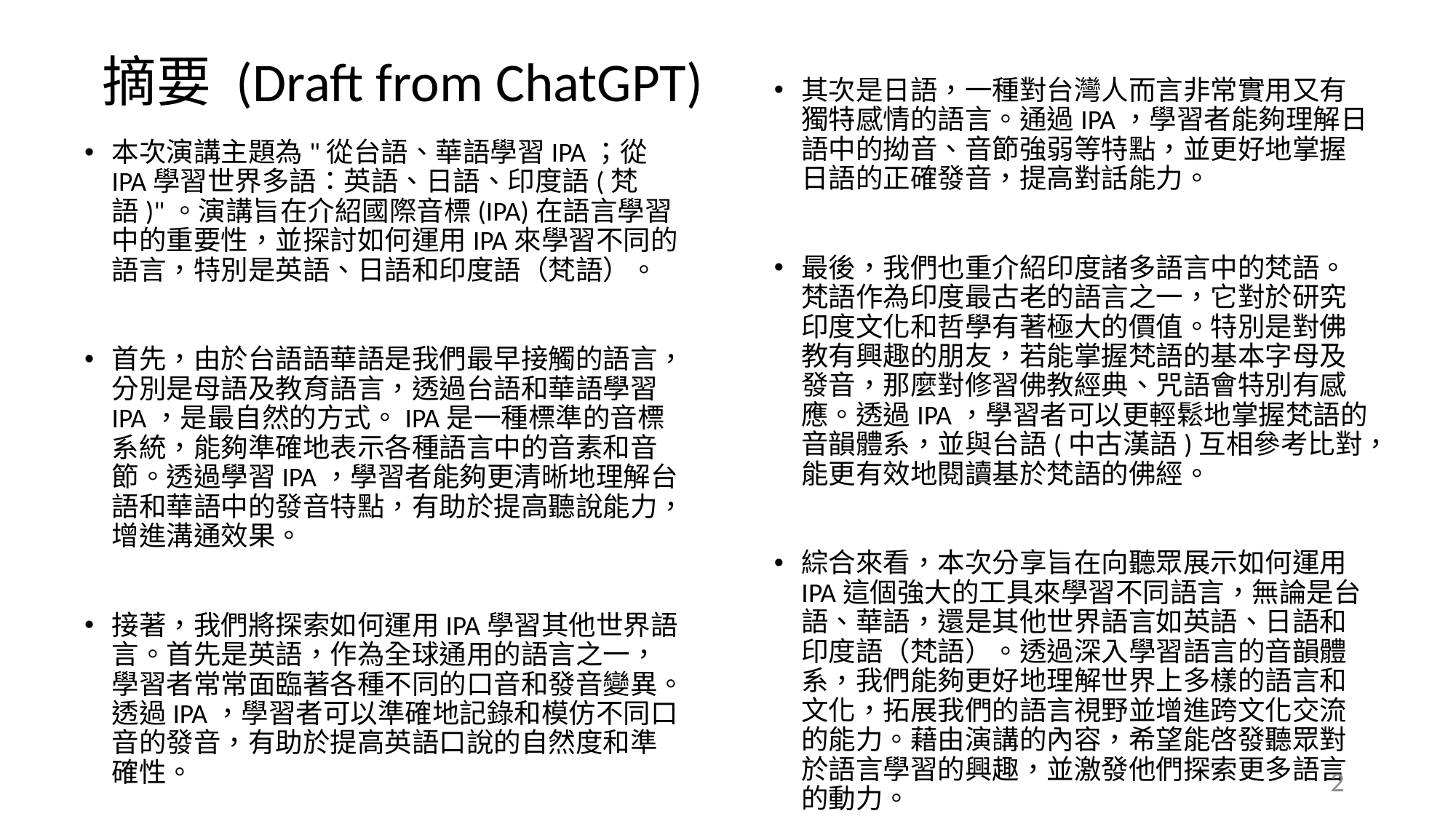

# 摘要 (Draft from ChatGPT)
其次是日語，一種對台灣人而言非常實用又有獨特感情的語言。通過IPA，學習者能夠理解日語中的拗音、音節強弱等特點，並更好地掌握日語的正確發音，提高對話能力。

最後，我們也重介紹印度諸多語言中的梵語。梵語作為印度最古老的語言之一，它對於研究印度文化和哲學有著極大的價值。特別是對佛教有興趣的朋友，若能掌握梵語的基本字母及發音，那麼對修習佛教經典、咒語會特別有感應。透過IPA，學習者可以更輕鬆地掌握梵語的音韻體系，並與台語(中古漢語)互相參考比對，能更有效地閱讀基於梵語的佛經。

綜合來看，本次分享旨在向聽眾展示如何運用IPA這個強大的工具來學習不同語言，無論是台語、華語，還是其他世界語言如英語、日語和印度語（梵語）。透過深入學習語言的音韻體系，我們能夠更好地理解世界上多樣的語言和文化，拓展我們的語言視野並增進跨文化交流的能力。藉由演講的內容，希望能啓發聽眾對於語言學習的興趣，並激發他們探索更多語言的動力。

本次演講主題為"從台語、華語學習IPA；從IPA學習世界多語：英語、日語、印度語(梵語)"。演講旨在介紹國際音標(IPA)在語言學習中的重要性，並探討如何運用IPA來學習不同的語言，特別是英語、日語和印度語（梵語）。

首先，由於台語語華語是我們最早接觸的語言，分別是母語及教育語言，透過台語和華語學習IPA，是最自然的方式。IPA是一種標準的音標系統，能夠準確地表示各種語言中的音素和音節。透過學習IPA，學習者能夠更清晰地理解台語和華語中的發音特點，有助於提高聽說能力，增進溝通效果。

接著，我們將探索如何運用IPA學習其他世界語言。首先是英語，作為全球通用的語言之一，學習者常常面臨著各種不同的口音和發音變異。透過IPA，學習者可以準確地記錄和模仿不同口音的發音，有助於提高英語口說的自然度和準確性。

2